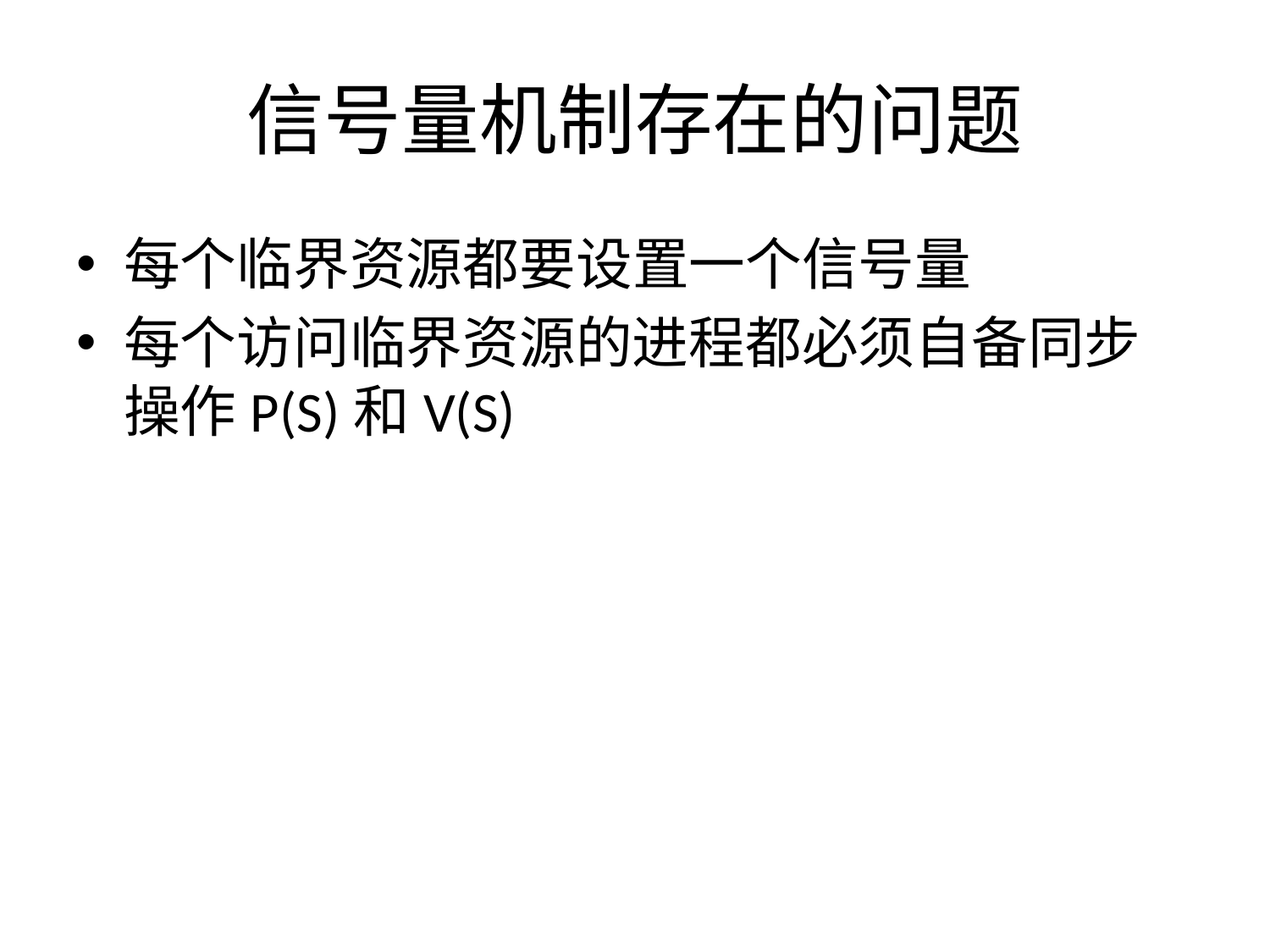

# 信号量机制存在的问题
每个临界资源都要设置一个信号量
每个访问临界资源的进程都必须自备同步操作P(S)和V(S)